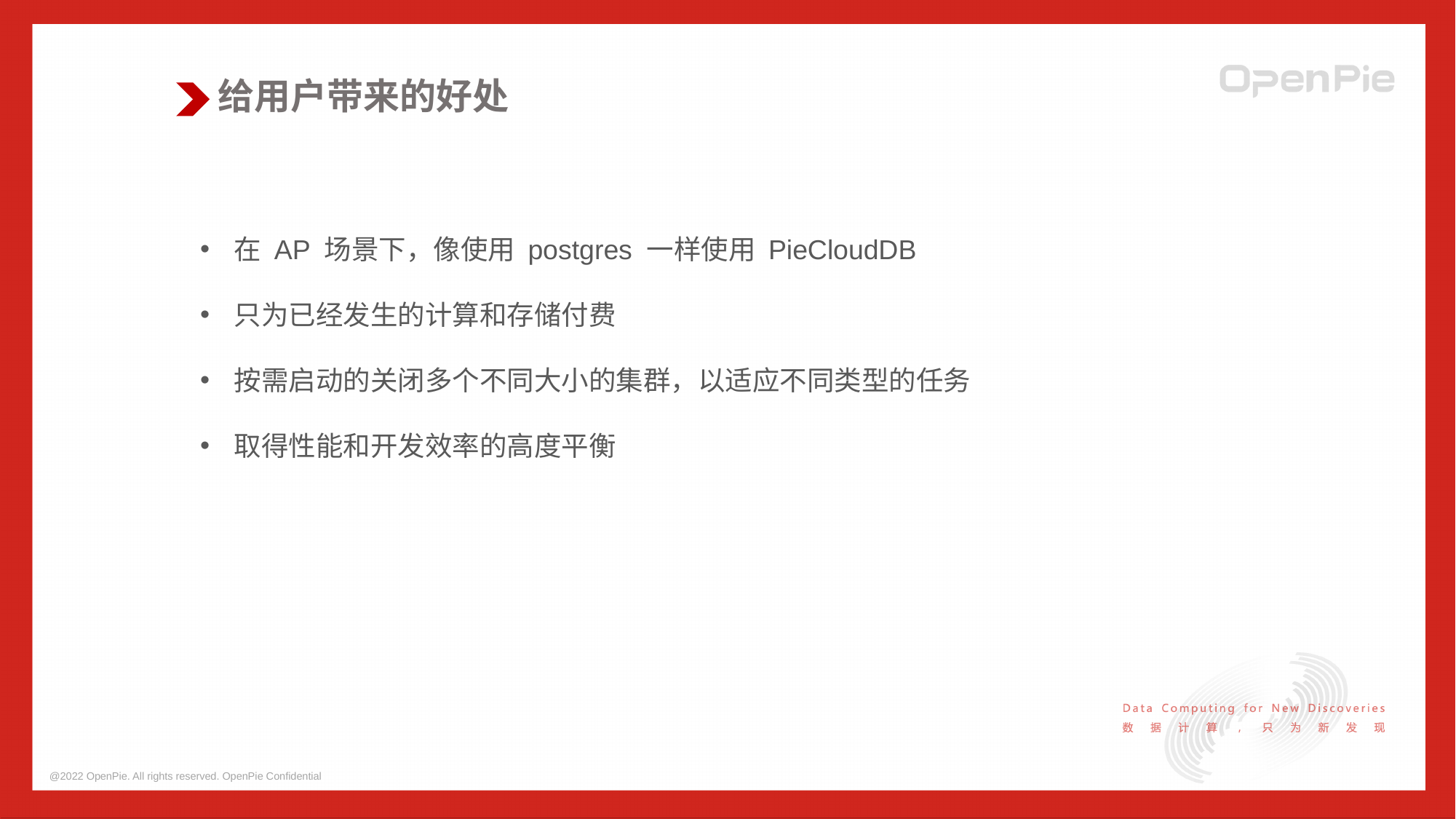

给用户带来的好处

在 AP 场景下，像使用 postgres 一样使用 PieCloudDB
只为已经发生的计算和存储付费
按需启动的关闭多个不同大小的集群，以适应不同类型的任务
取得性能和开发效率的高度平衡